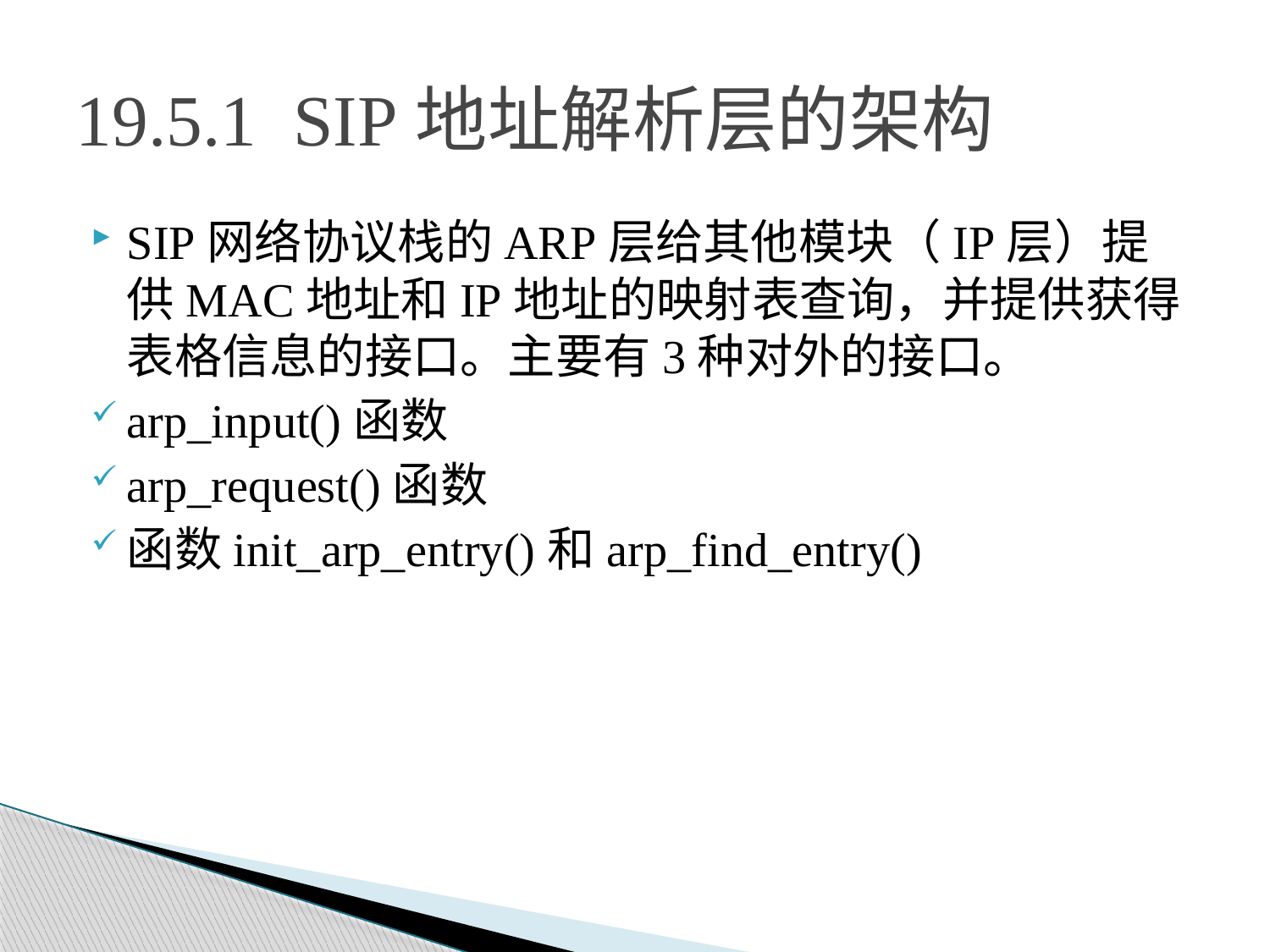

# 19.5.1  SIP地址解析层的架构
SIP网络协议栈的ARP层给其他模块（IP层）提供MAC地址和IP地址的映射表查询，并提供获得表格信息的接口。主要有3种对外的接口。
arp_input()函数
arp_request()函数
函数init_arp_entry()和arp_find_entry()